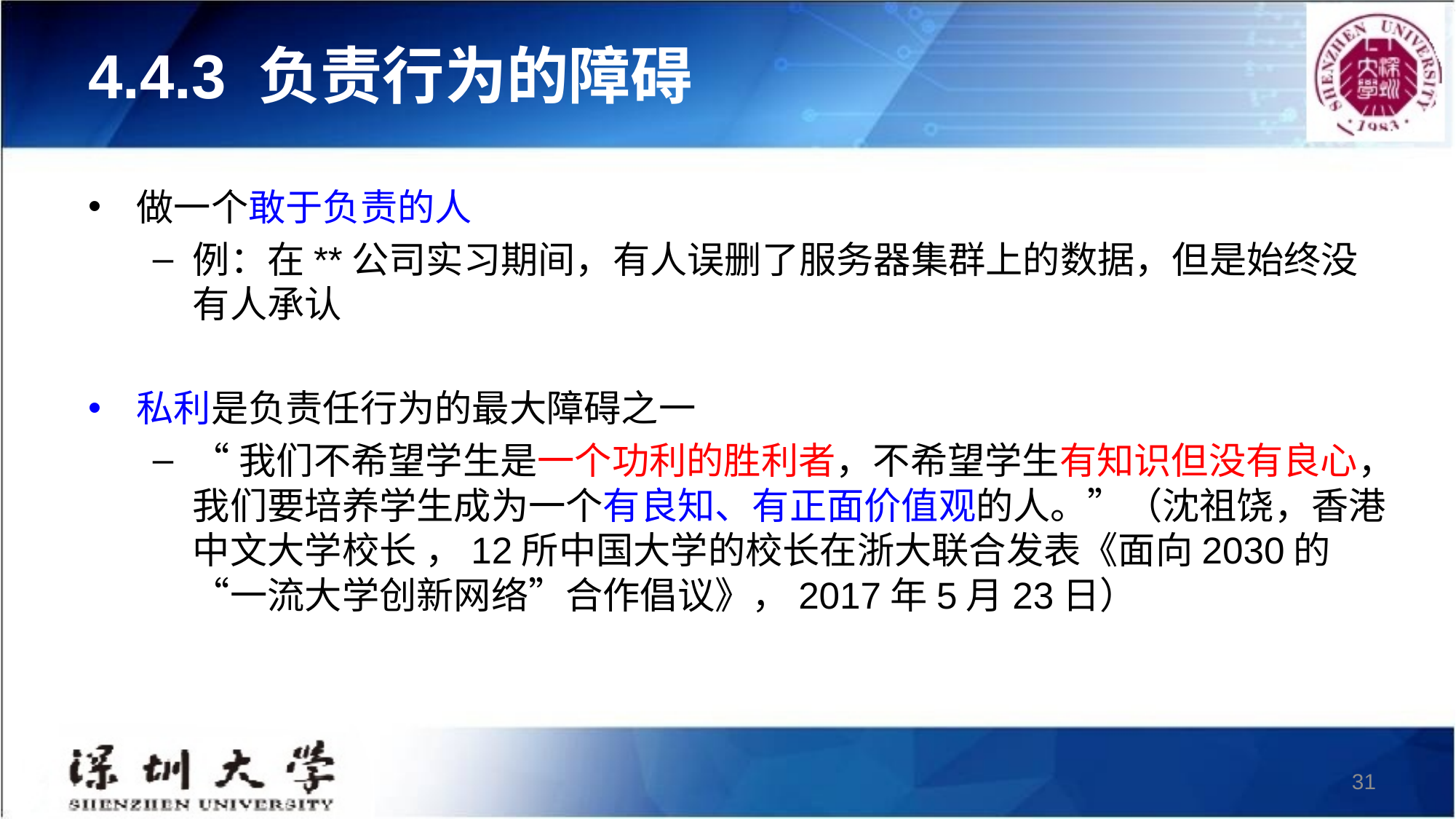

# 4.4.3 负责行为的障碍
做一个敢于负责的人
例：在**公司实习期间，有人误删了服务器集群上的数据，但是始终没有人承认

私利是负责任行为的最大障碍之一
“我们不希望学生是一个功利的胜利者，不希望学生有知识但没有良心，我们要培养学生成为一个有良知、有正面价值观的人。”（沈祖饶，香港中文大学校长 ，12所中国大学的校长在浙大联合发表《面向2030的“一流大学创新网络”合作倡议》，2017年5月23日）

31